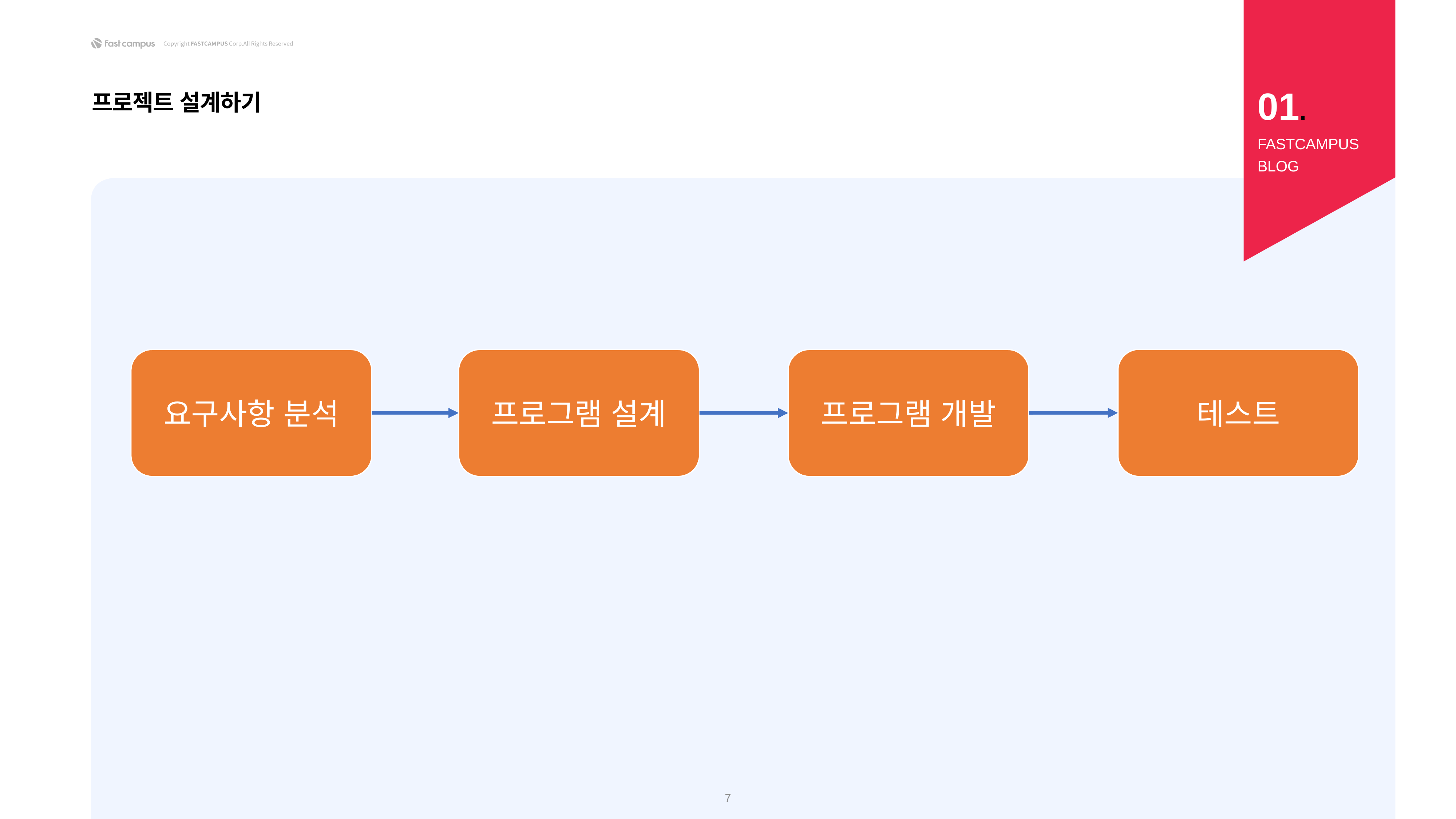

01.
프로젝트 설계하기
FASTCAMPUS
BLOG
테스트
프로그램 설계
프로그램 개발
요구사항 분석
7